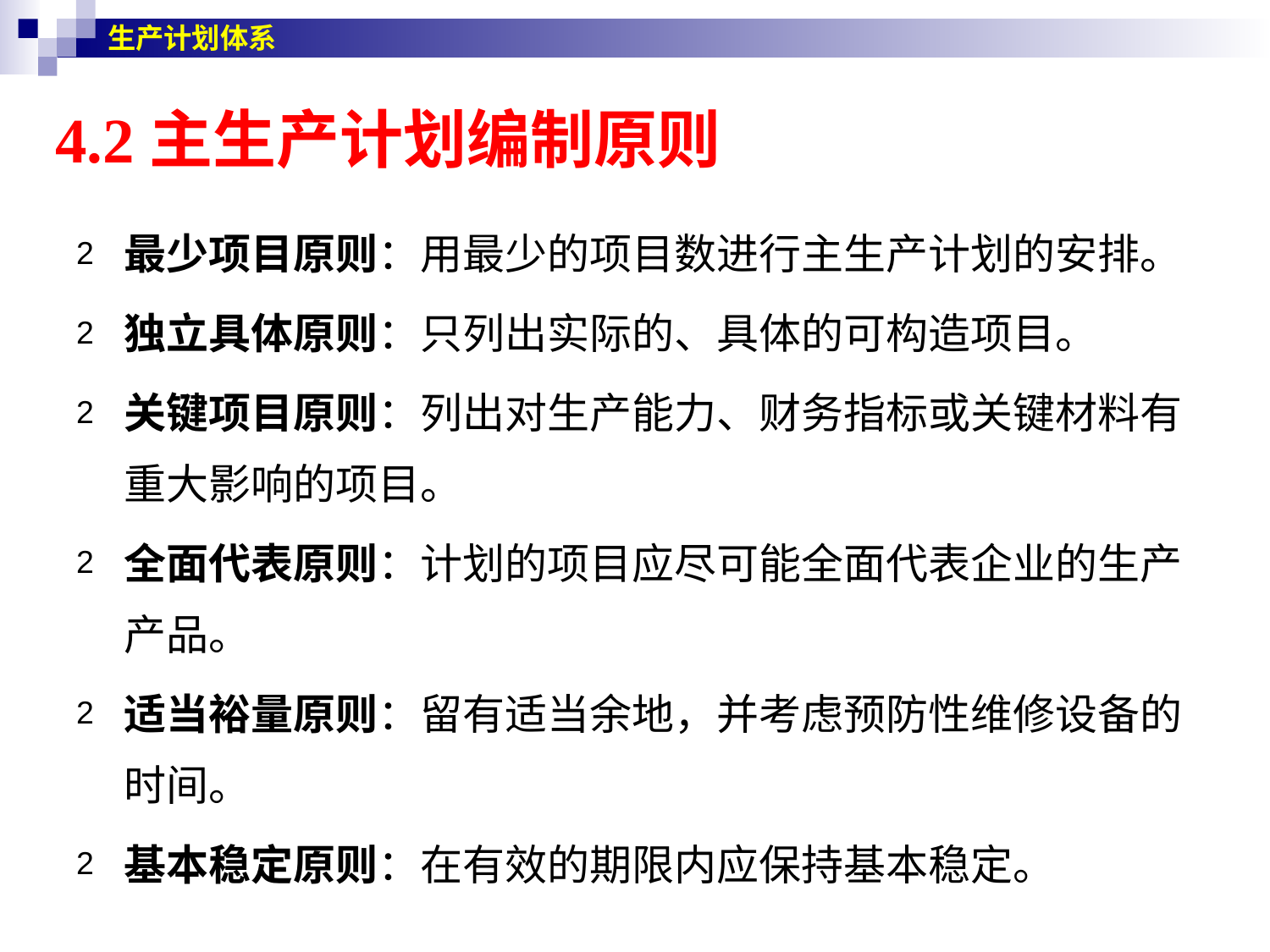

生产计划体系
# 4.2主生产计划编制原则
最少项目原则：用最少的项目数进行主生产计划的安排。
独立具体原则：只列出实际的、具体的可构造项目。
关键项目原则：列出对生产能力、财务指标或关键材料有重大影响的项目。
全面代表原则：计划的项目应尽可能全面代表企业的生产产品。
适当裕量原则：留有适当余地，并考虑预防性维修设备的时间。
基本稳定原则：在有效的期限内应保持基本稳定。